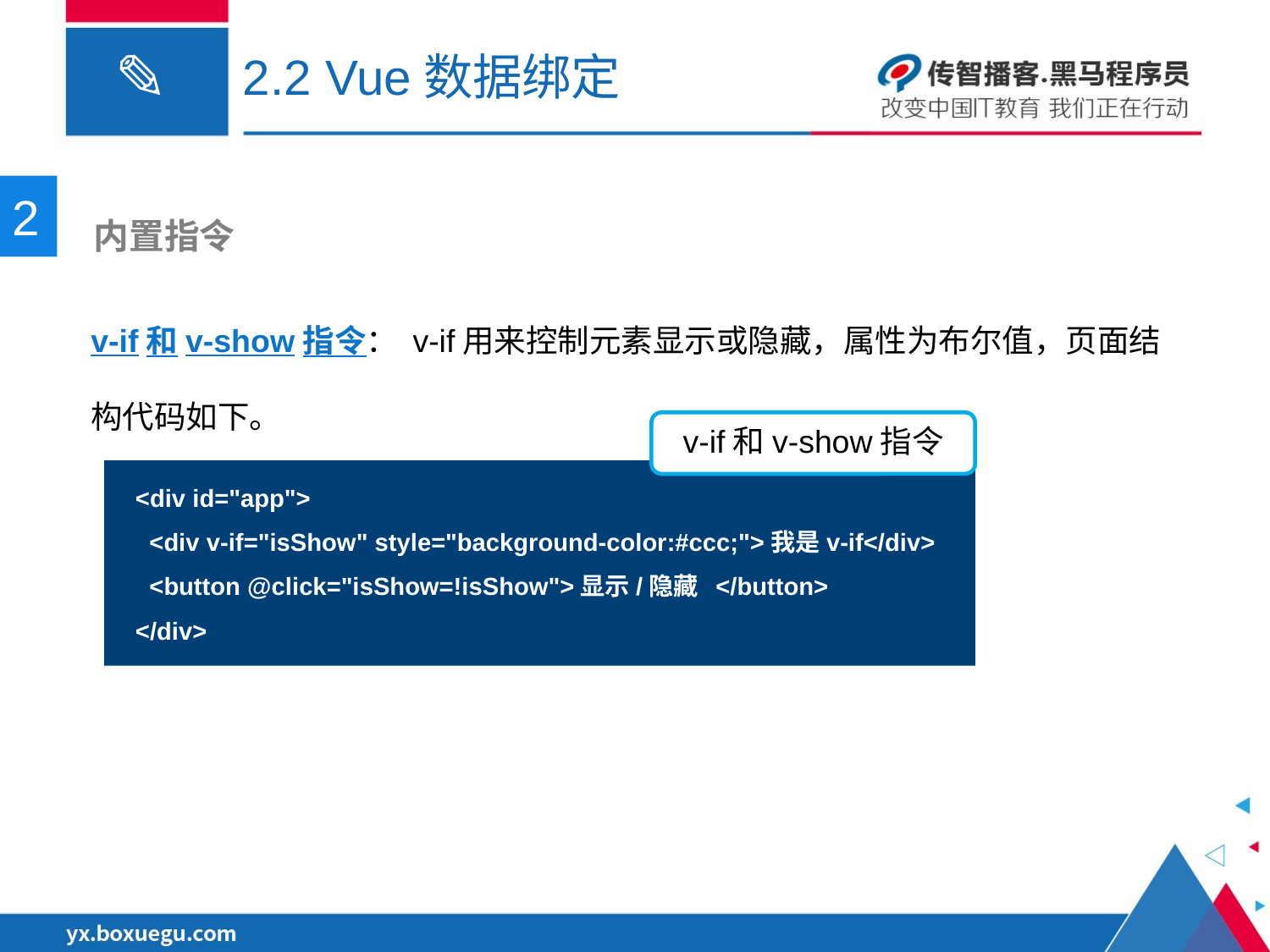

# 2.2 Vue数据绑定

2
  内置指令
v-if和v-show指令： v-if用来控制元素显示或隐藏，属性为布尔值，页面结构代码如下。
v-if和v-show指令

<div id="app">
  <div v-if="isShow" style="background-color:#ccc;">我是v-if</div>
  <button @click="isShow=!isShow">显示/隐藏  </button>
</div>